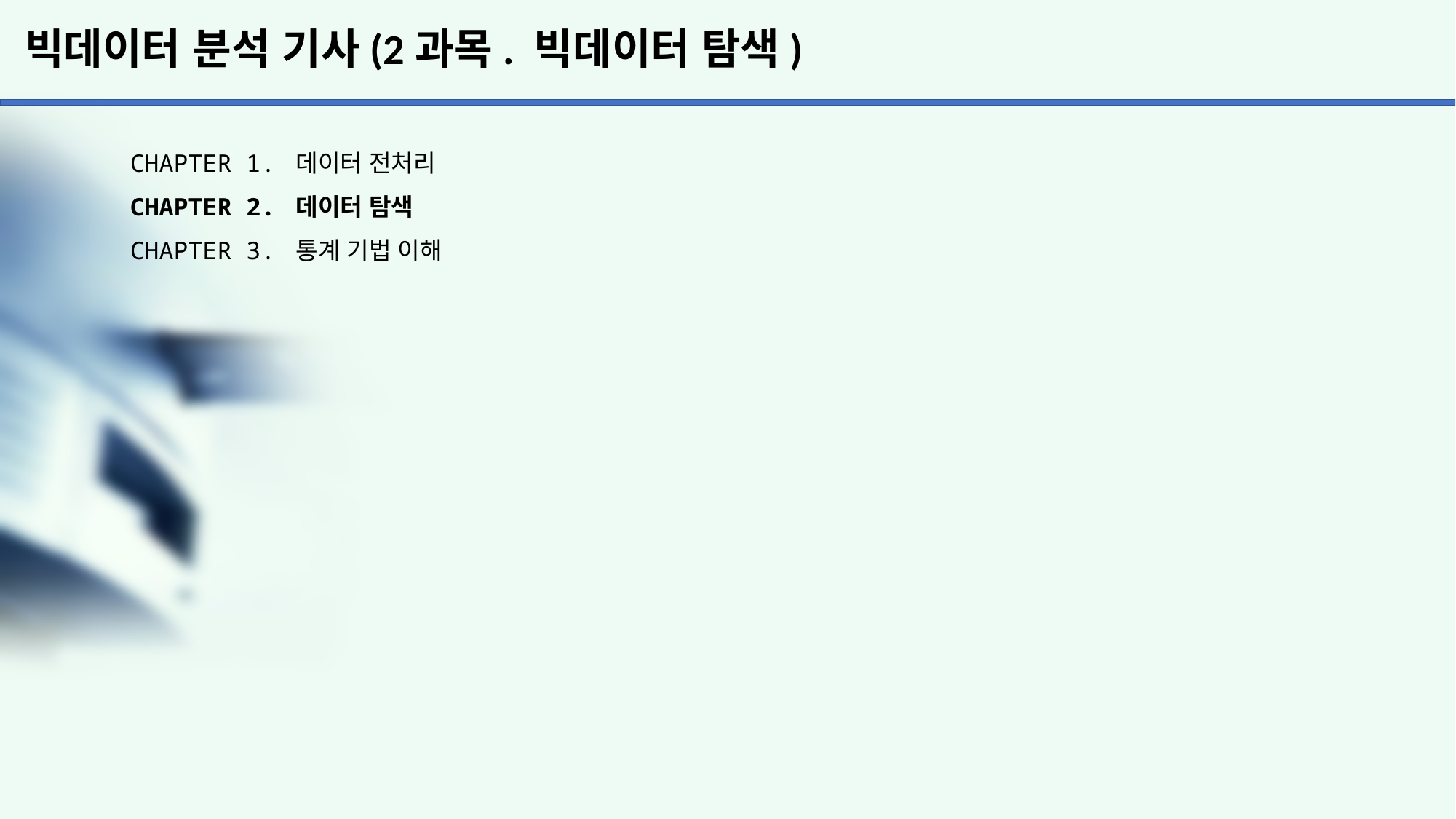

# 빅데이터 분석 기사(2과목. 빅데이터 탐색)
CHAPTER 1. 데이터 전처리
CHAPTER 2. 데이터 탐색
CHAPTER 3. 통계 기법 이해